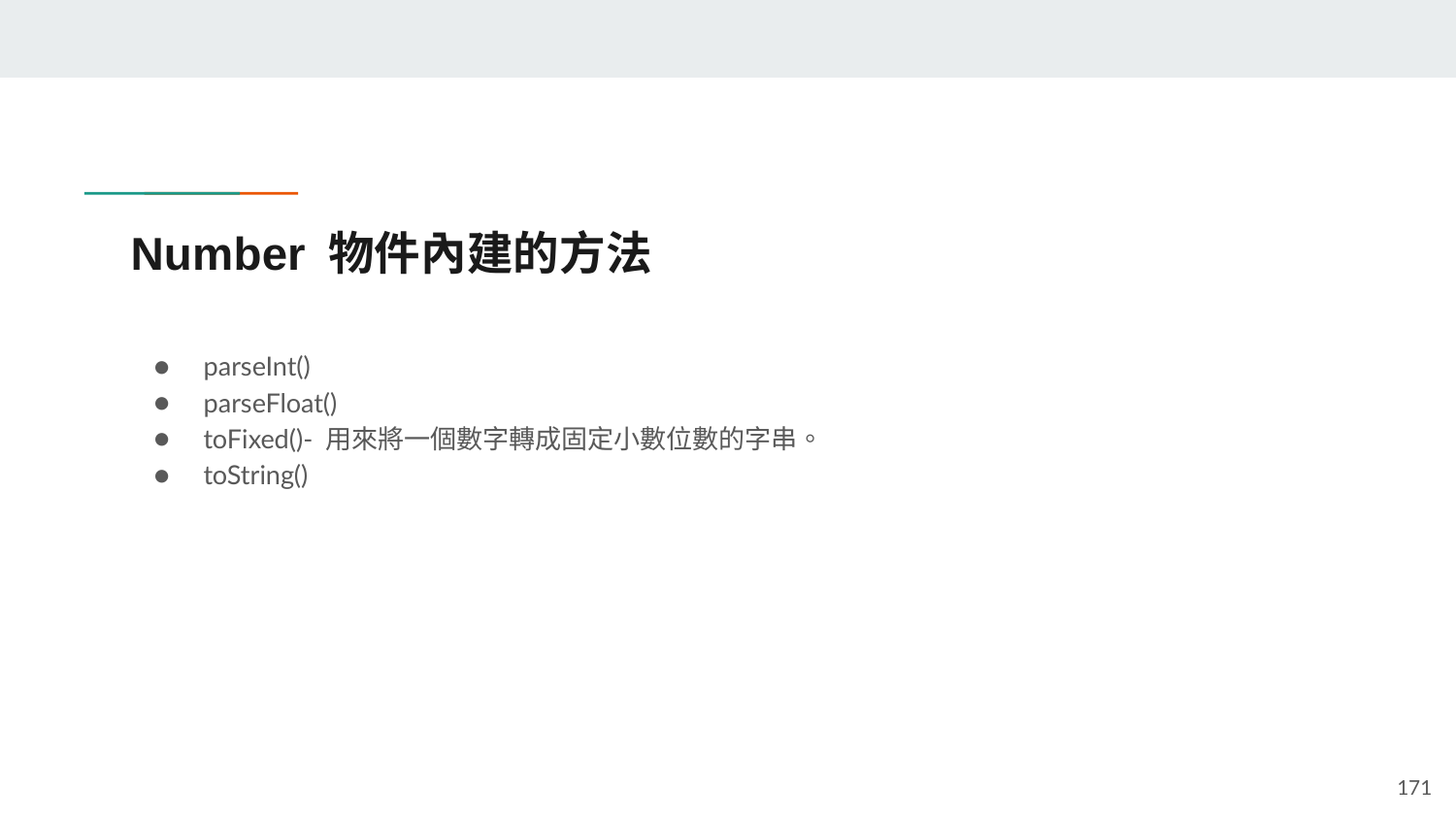

# Number 物件內建的方法
parseInt()
parseFloat()
toFixed()- 用來將一個數字轉成固定小數位數的字串。
toString()

171